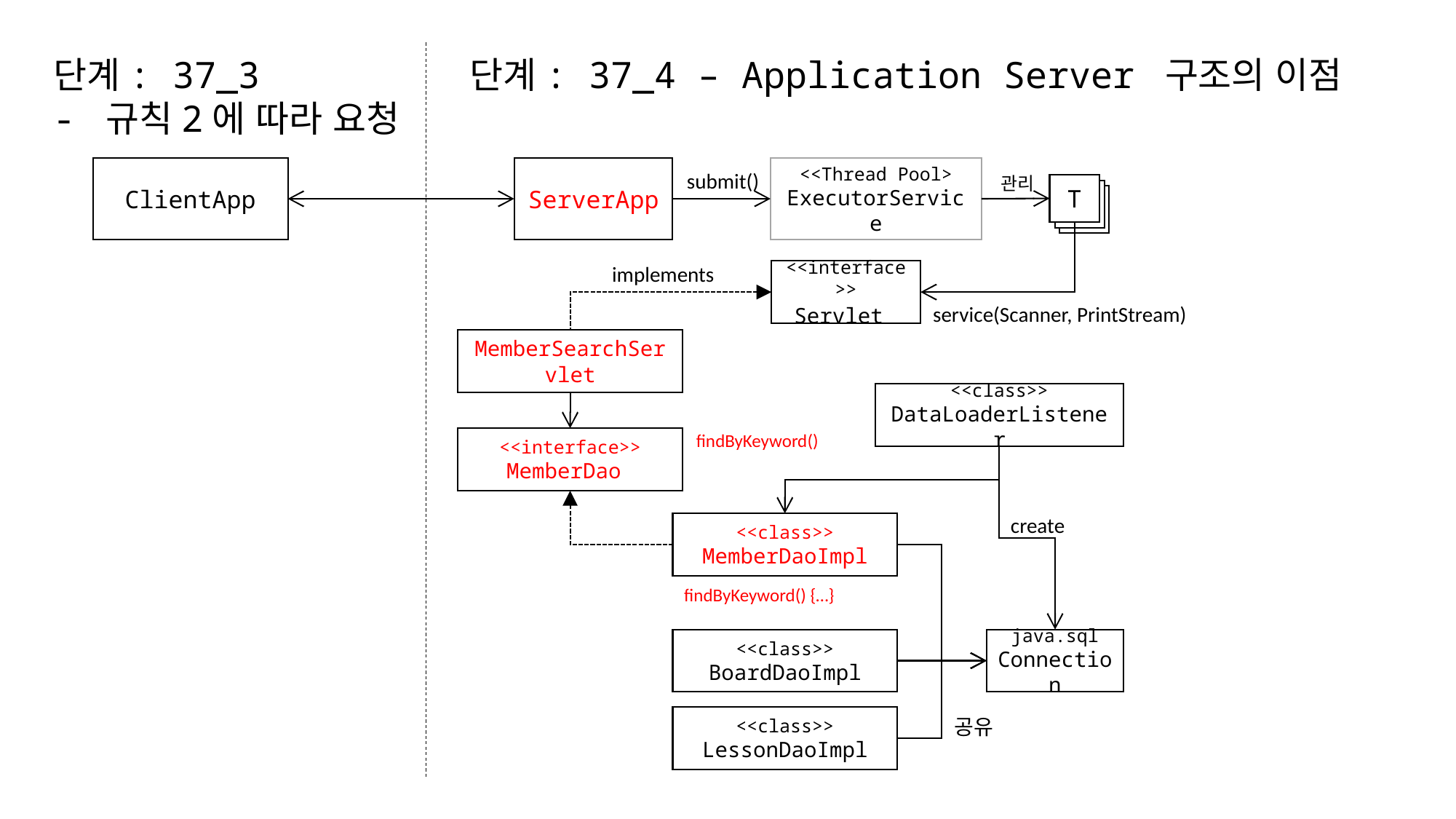

단계: 37_3
- 규칙2에 따라 요청
단계: 37_4 – Application Server 구조의 이점
ClientApp
ServerApp
<<Thread Pool>
ExecutorService
submit()
관리
T
T
T
implements
<<interface>>
Servlet
service(Scanner, PrintStream)
MemberSearchServlet
<<class>>
DataLoaderListener
findByKeyword()
<<interface>>
MemberDao
create
<<class>>
MemberDaoImpl
findByKeyword() {…}
<<class>>
BoardDaoImpl
java.sql
Connection
<<class>>
LessonDaoImpl
공유